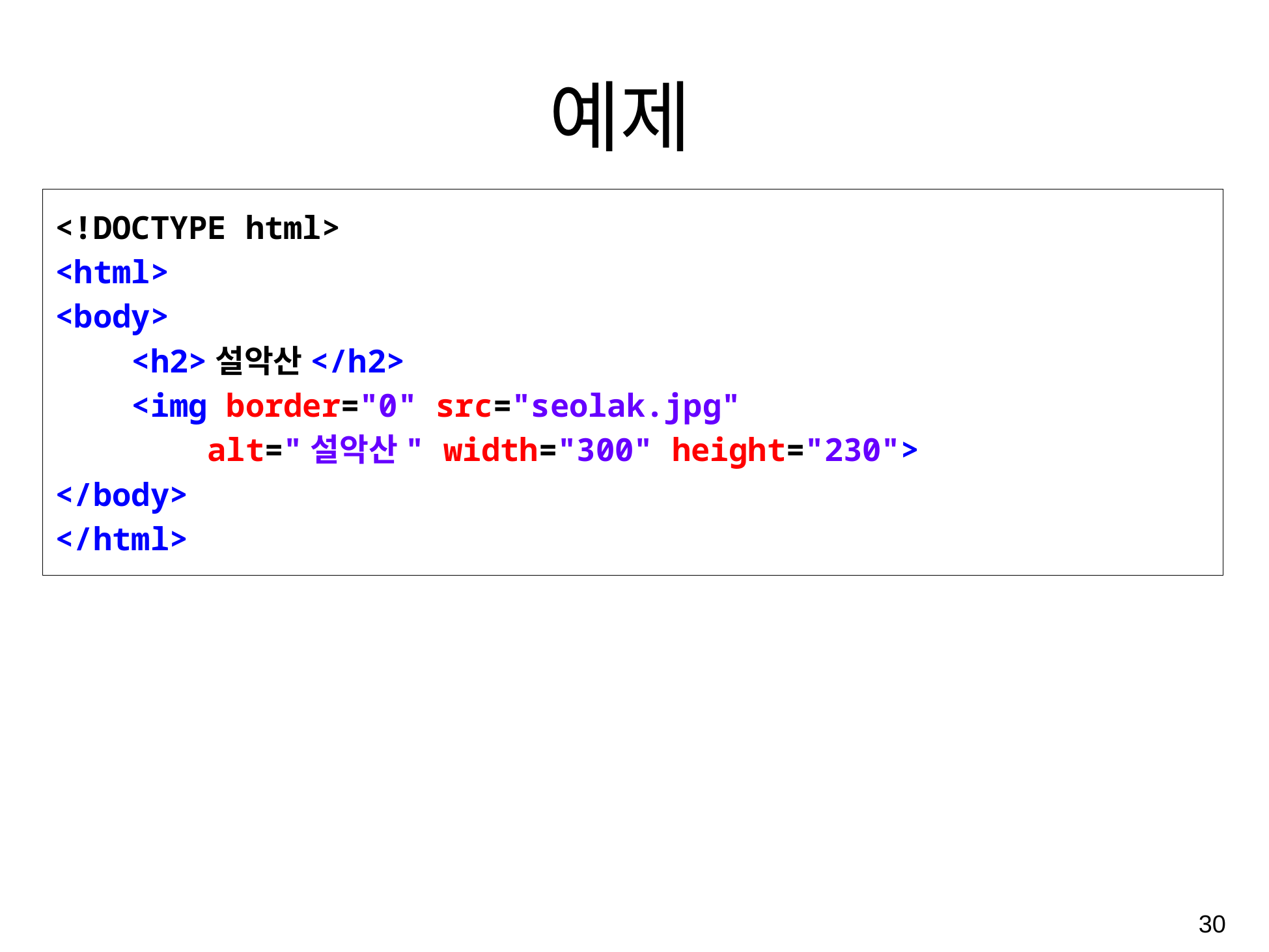

# 예제
<!DOCTYPE html>
<html>
<body>
    <h2>설악산</h2>
    <img border="0" src="seolak.jpg"
        alt="설악산" width="300" height="230">
</body>
</html>
30